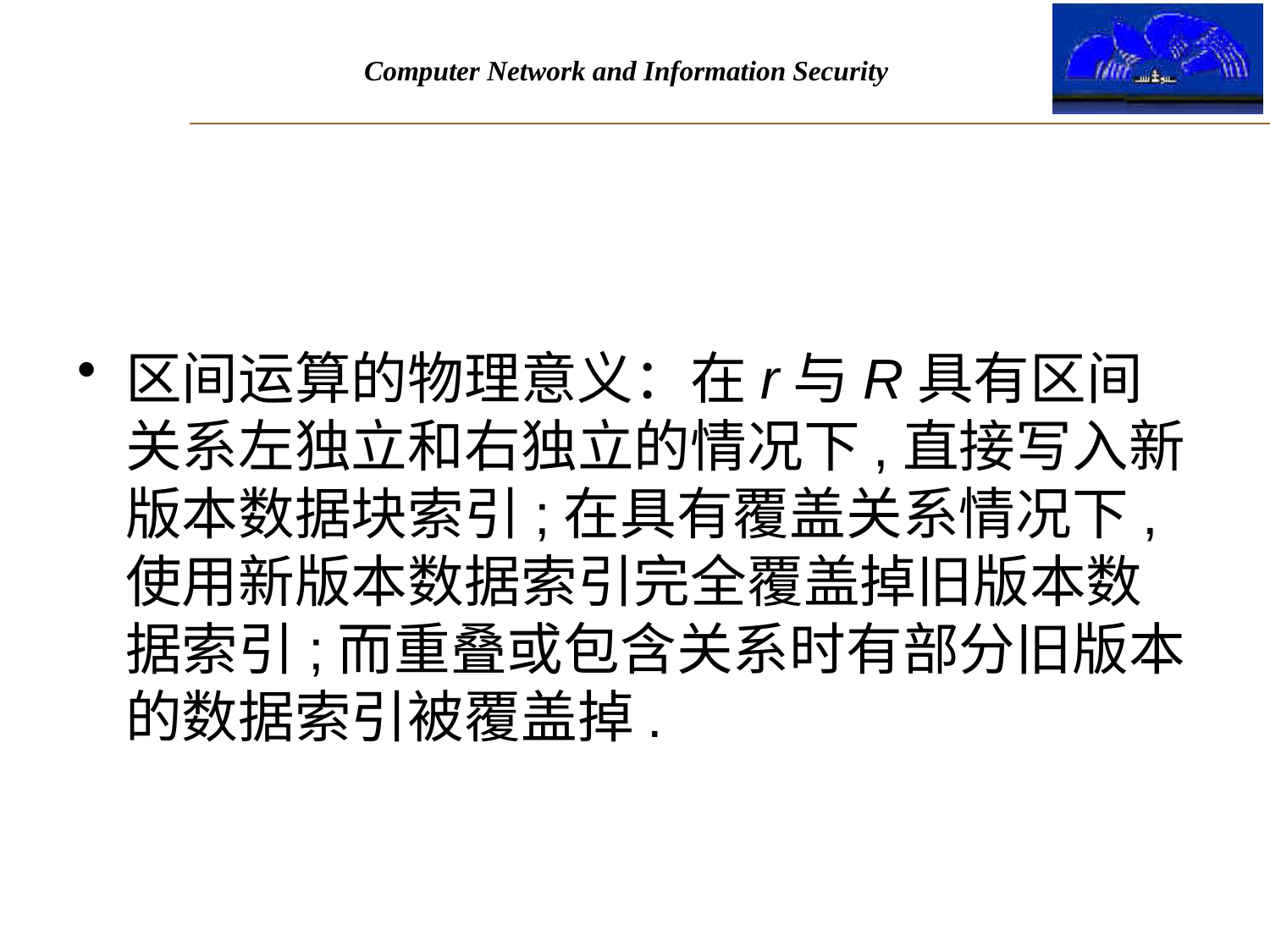

#
区间运算的物理意义：在r与R具有区间关系左独立和右独立的情况下,直接写入新版本数据块索引;在具有覆盖关系情况下,使用新版本数据索引完全覆盖掉旧版本数据索引;而重叠或包含关系时有部分旧版本的数据索引被覆盖掉.